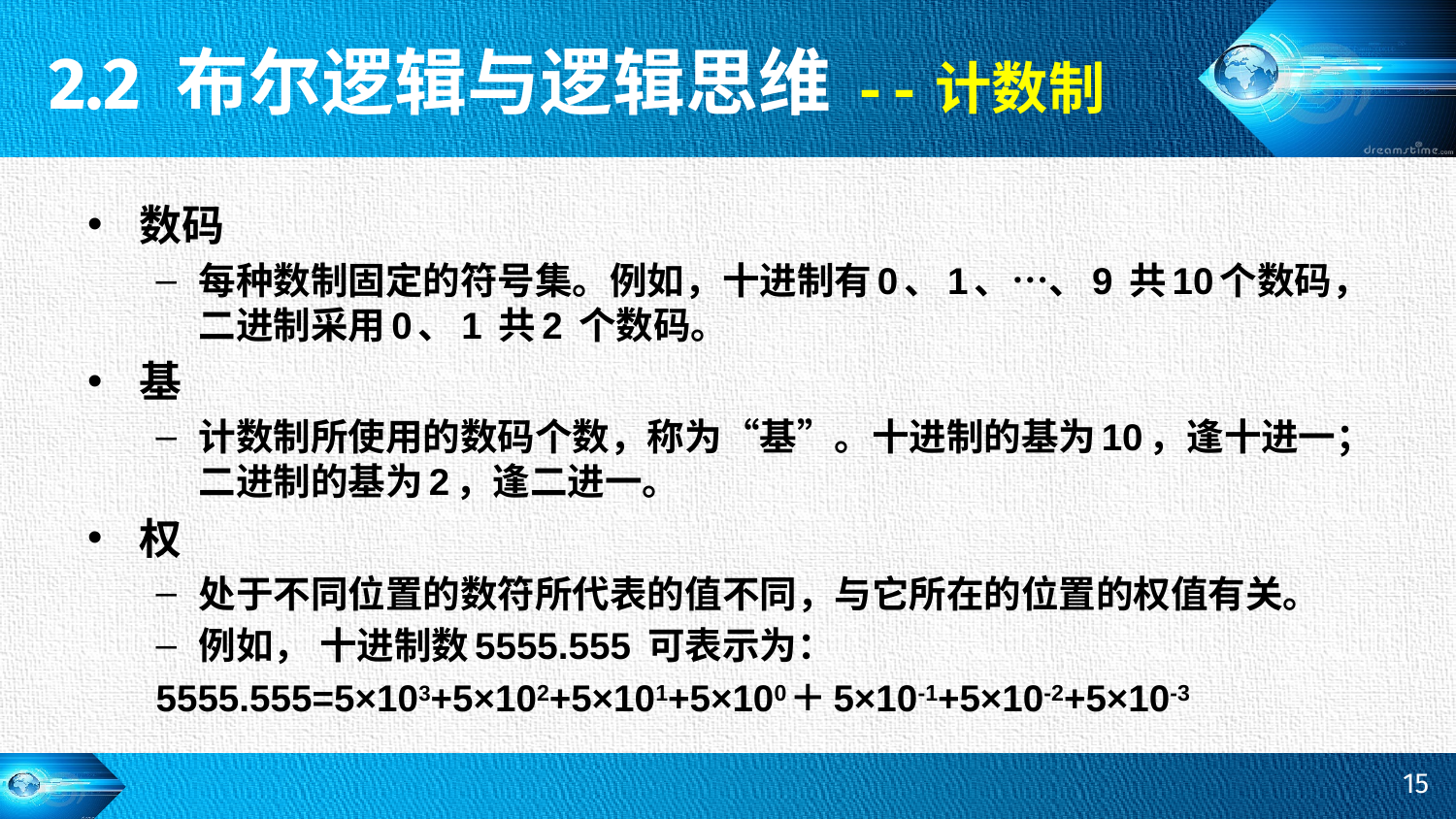

2.2 布尔逻辑与逻辑思维
--计数制
数码
每种数制固定的符号集。例如，十进制有0、1、…、9 共10个数码，二进制采用0、1 共2 个数码。
基
计数制所使用的数码个数，称为“基”。十进制的基为10，逢十进一；二进制的基为2，逢二进一。
权
处于不同位置的数符所代表的值不同，与它所在的位置的权值有关。
例如， 十进制数5555.555 可表示为：
5555.555=5×103+5×102+5×101+5×100＋5×10-1+5×10-2+5×10-3
15